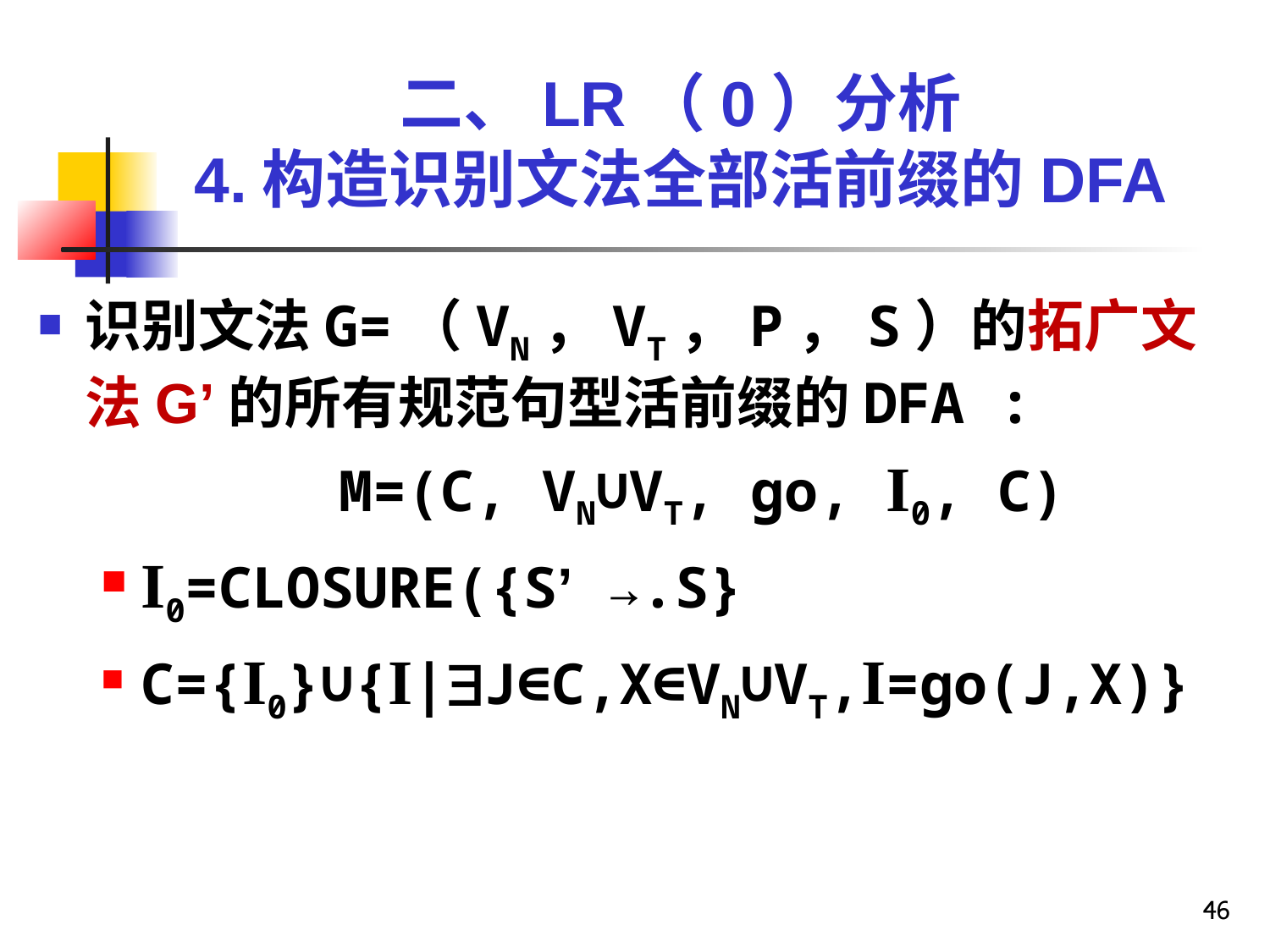

二、LR（0）分析
4.构造识别文法全部活前缀的DFA
识别文法G=（VN，VT，P，S）的拓广文法G’的所有规范句型活前缀的DFA :
			M=(C, VN∪VT, go, I0, C)
I0=CLOSURE({S’ →.S}
C={I0}∪{I|∃J∈C,X∈VN∪VT,I=go(J,X)}
46